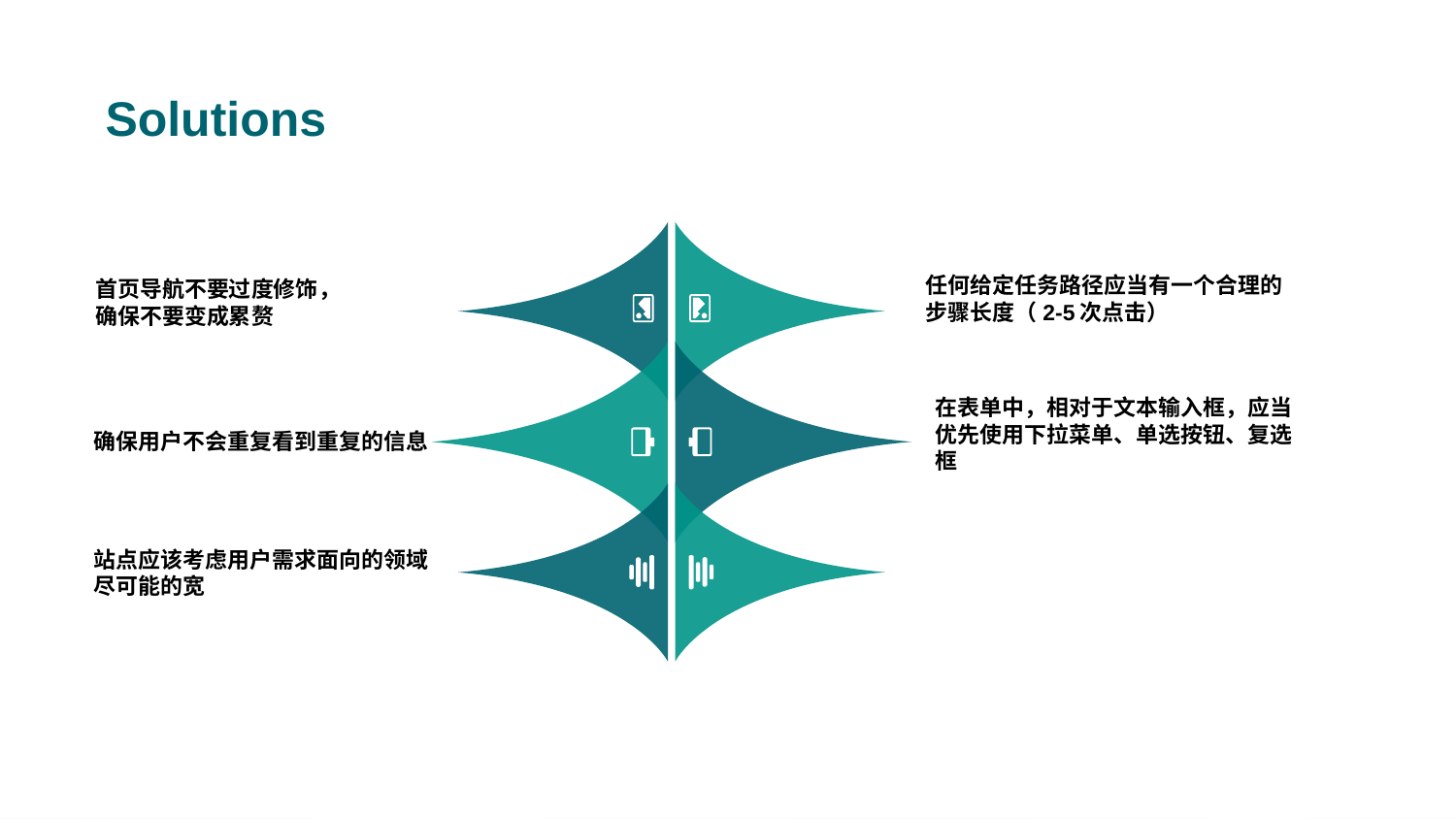

Solutions

首页导航不要过度修饰，
确保不要变成累赘

任何给定任务路径应当有一个合理的
步骤长度（2-5次点击）
在表单中，相对于文本输入框，应当
优先使用下拉菜单、单选按钮、复选
框
确保用户不会重复看到重复的信息
站点应该考虑用户需求面向的领域
尽可能的宽